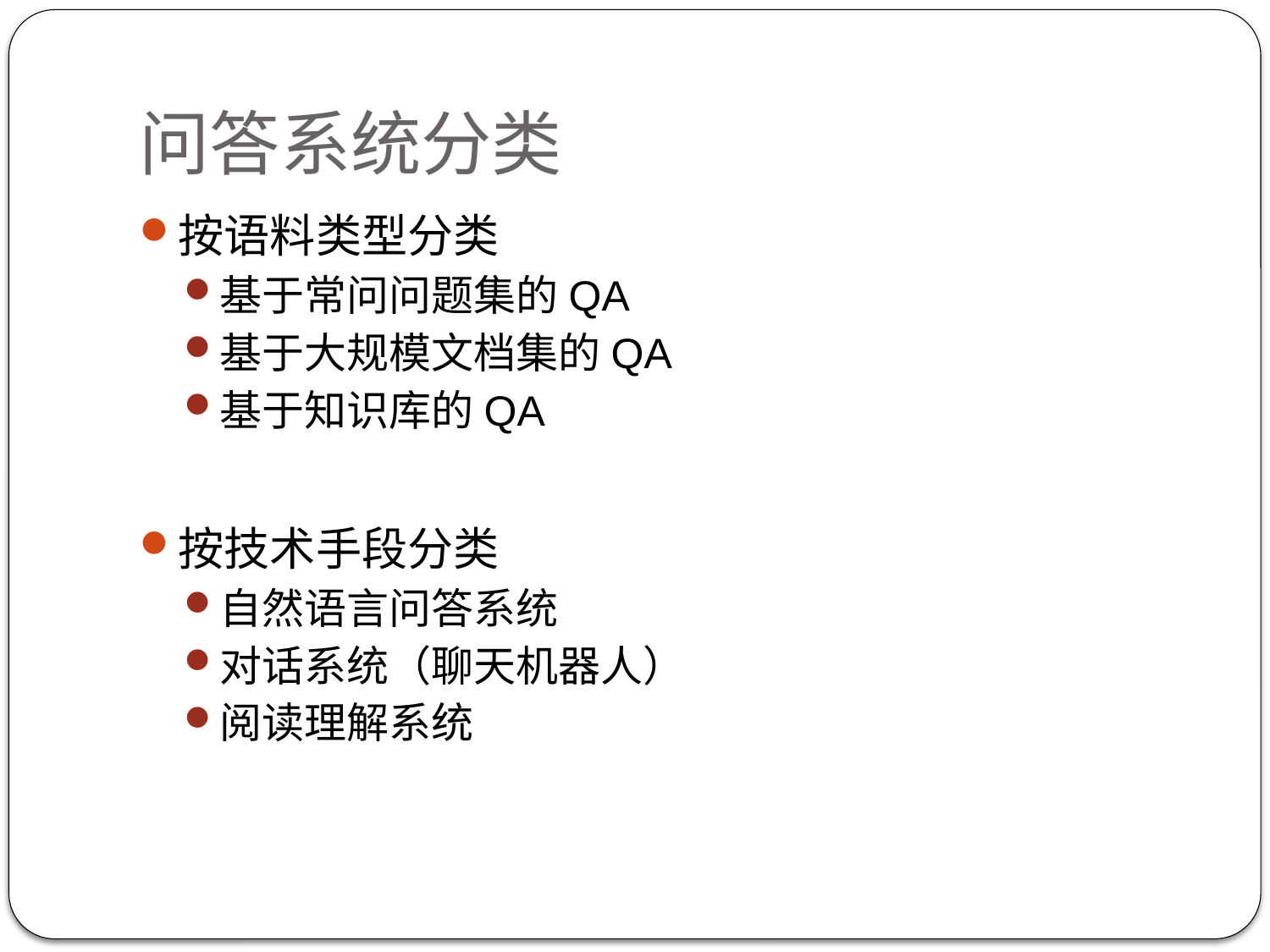

# 问答系统分类
按语料类型分类
基于常问问题集的QA
基于大规模文档集的QA
基于知识库的QA

按技术手段分类
自然语言问答系统
对话系统（聊天机器人）
阅读理解系统